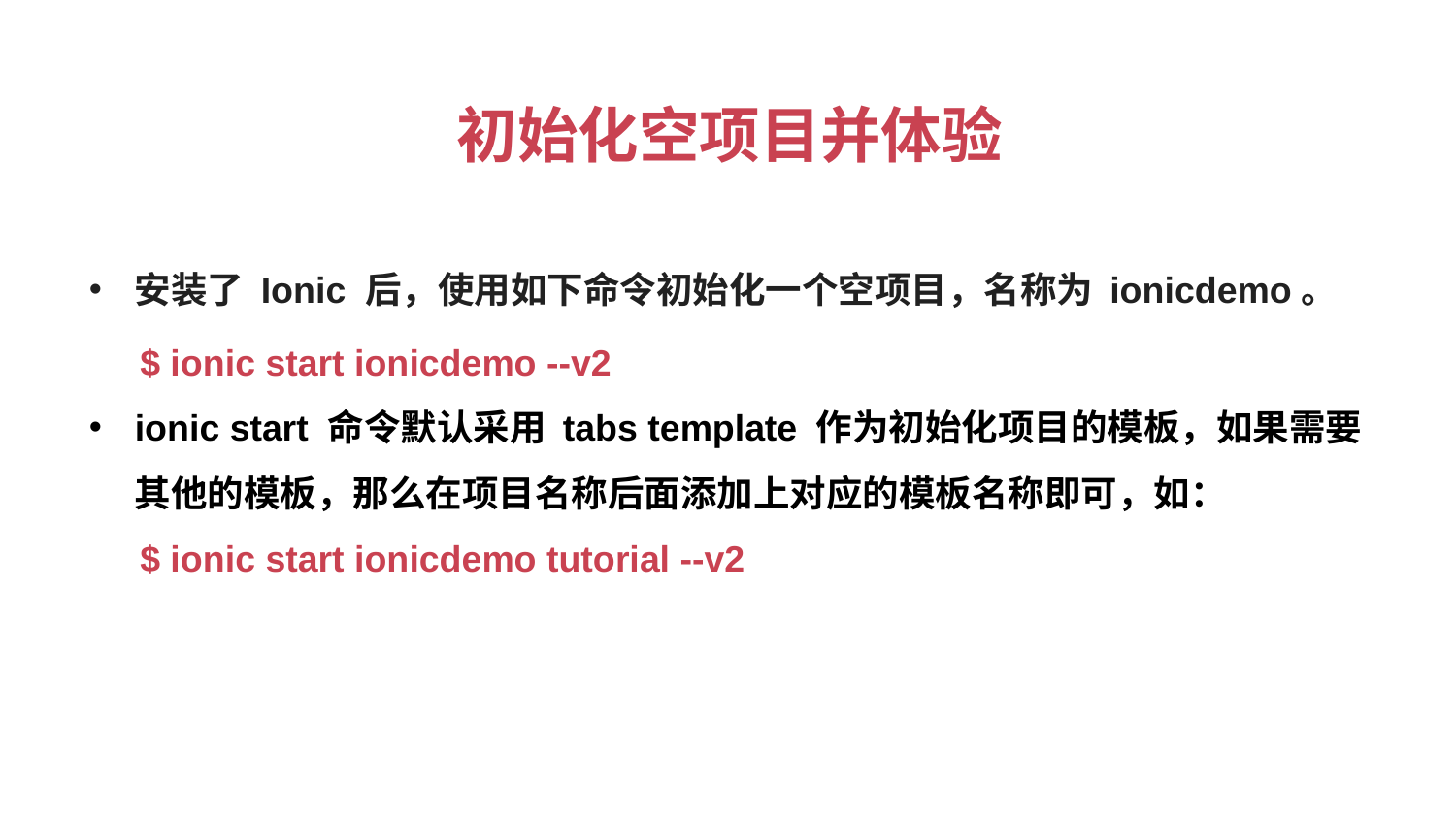

# 初始化空项目并体验
安装了 Ionic 后，使用如下命令初始化一个空项目，名称为 ionicdemo。
     $ ionic start ionicdemo --v2
ionic start 命令默认采用 tabs template 作为初始化项目的模板，如果需要其他的模板，那么在项目名称后面添加上对应的模板名称即可，如：
     $ ionic start ionicdemo tutorial --v2